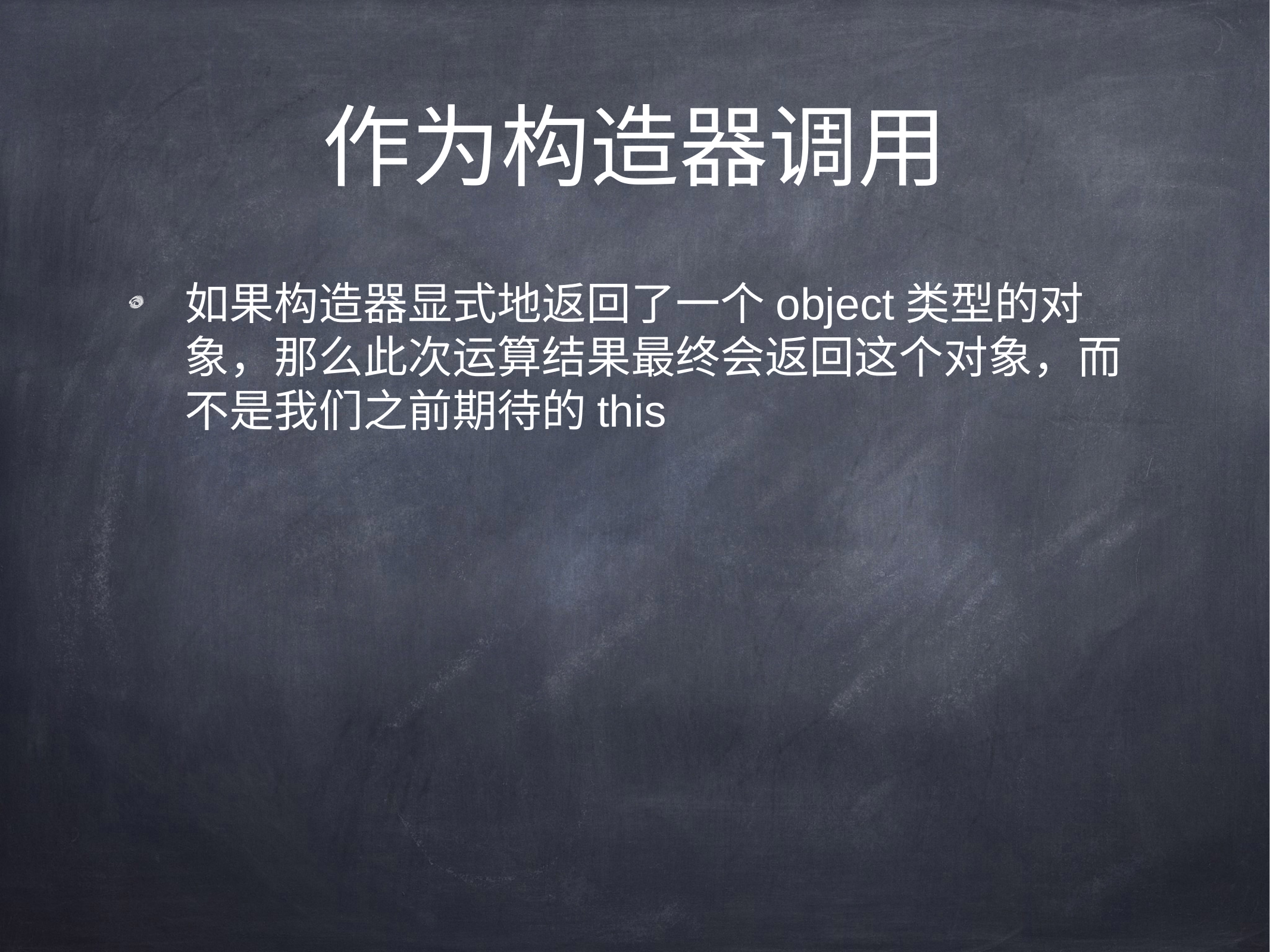

# 作为构造器调用
如果构造器显式地返回了一个object类型的对象，那么此次运算结果最终会返回这个对象，而不是我们之前期待的this